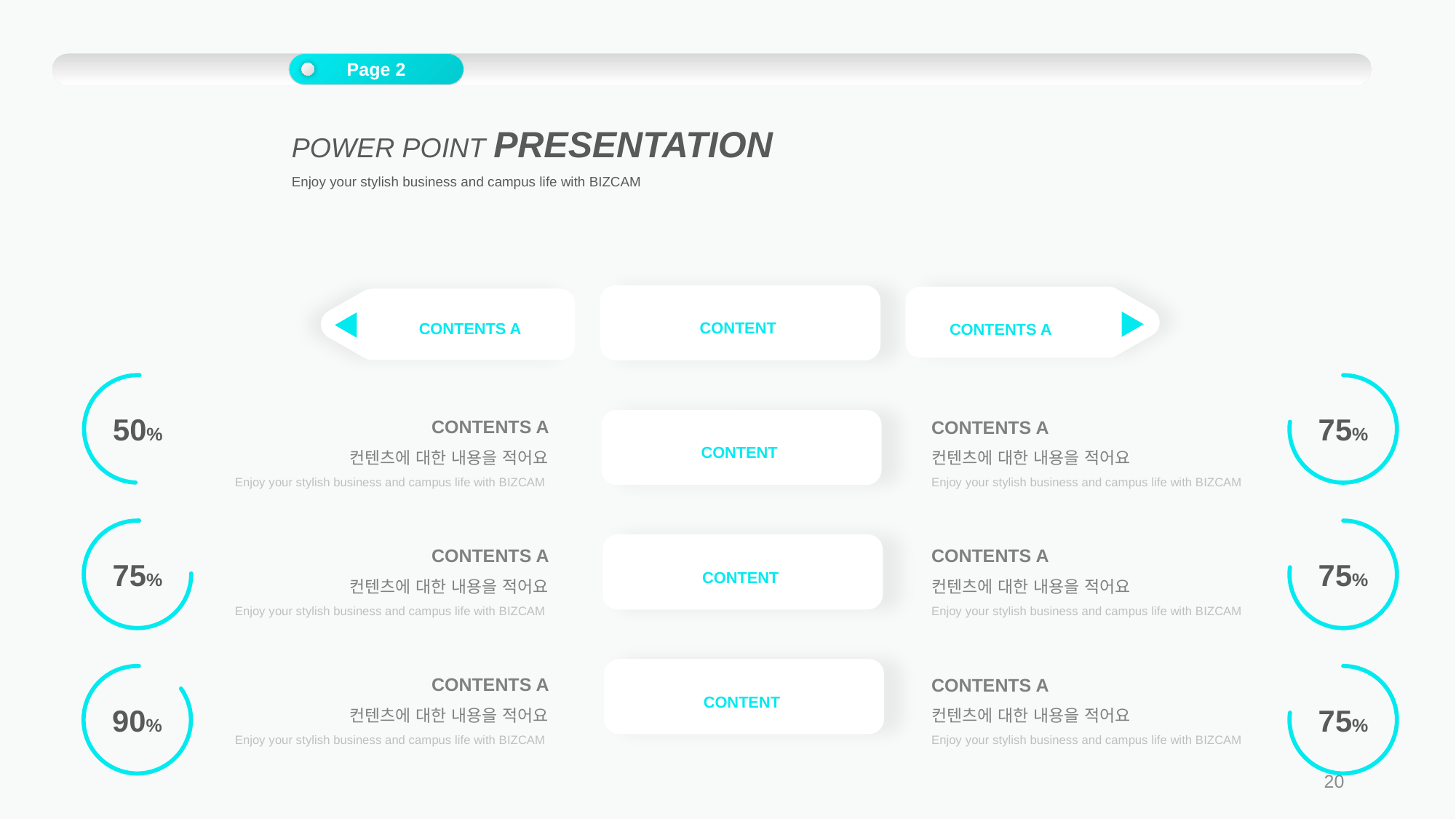

Page 2

POWER POINT PRESENTATION
Enjoy your stylish business and campus life with BIZCAM
CONTENT

CONTENTS A
CONTENTS A

CONTENTS A
컨텐츠에 대한 내용을 적어요
Enjoy your stylish business and campus life with BIZCAM
CONTENTS A
컨텐츠에 대한 내용을 적어요
Enjoy your stylish business and campus life with BIZCAM
50%
75%
CONTENT

CONTENTS A
컨텐츠에 대한 내용을 적어요
Enjoy your stylish business and campus life with BIZCAM
CONTENTS A
컨텐츠에 대한 내용을 적어요
Enjoy your stylish business and campus life with BIZCAM
CONTENT
75%
75%
CONTENTS A
컨텐츠에 대한 내용을 적어요
Enjoy your stylish business and campus life with BIZCAM
CONTENTS A
컨텐츠에 대한 내용을 적어요
Enjoy your stylish business and campus life with BIZCAM
CONTENT

90%
75%
20